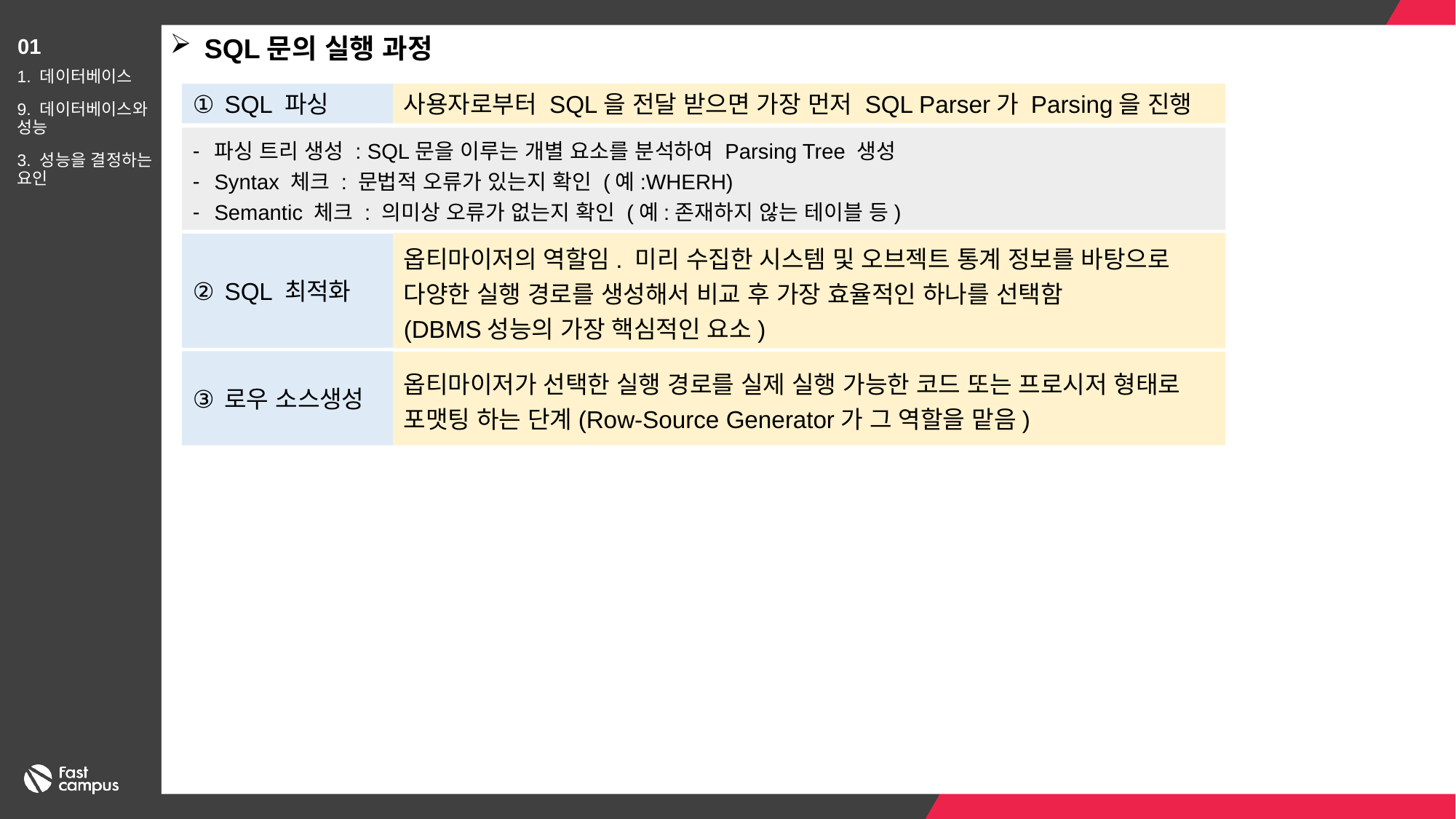

SQL문의 실행 과정
01
1. 데이터베이스
9. 데이터베이스와 성능
3. 성능을 결정하는 요인
SQL 파싱
사용자로부터 SQL을 전달 받으면 가장 먼저 SQL Parser가 Parsing을 진행
파싱 트리 생성 : SQL문을 이루는 개별 요소를 분석하여 Parsing Tree 생성
Syntax 체크 : 문법적 오류가 있는지 확인 (예:WHERH)
Semantic 체크 : 의미상 오류가 없는지 확인 (예:존재하지 않는 테이블 등)
SQL 최적화
옵티마이저의 역할임. 미리 수집한 시스템 및 오브젝트 통계 정보를 바탕으로 다양한 실행 경로를 생성해서 비교 후 가장 효율적인 하나를 선택함
(DBMS성능의 가장 핵심적인 요소)
로우 소스생성
옵티마이저가 선택한 실행 경로를 실제 실행 가능한 코드 또는 프로시저 형태로 포맷팅 하는 단계(Row-Source Generator가 그 역할을 맡음)